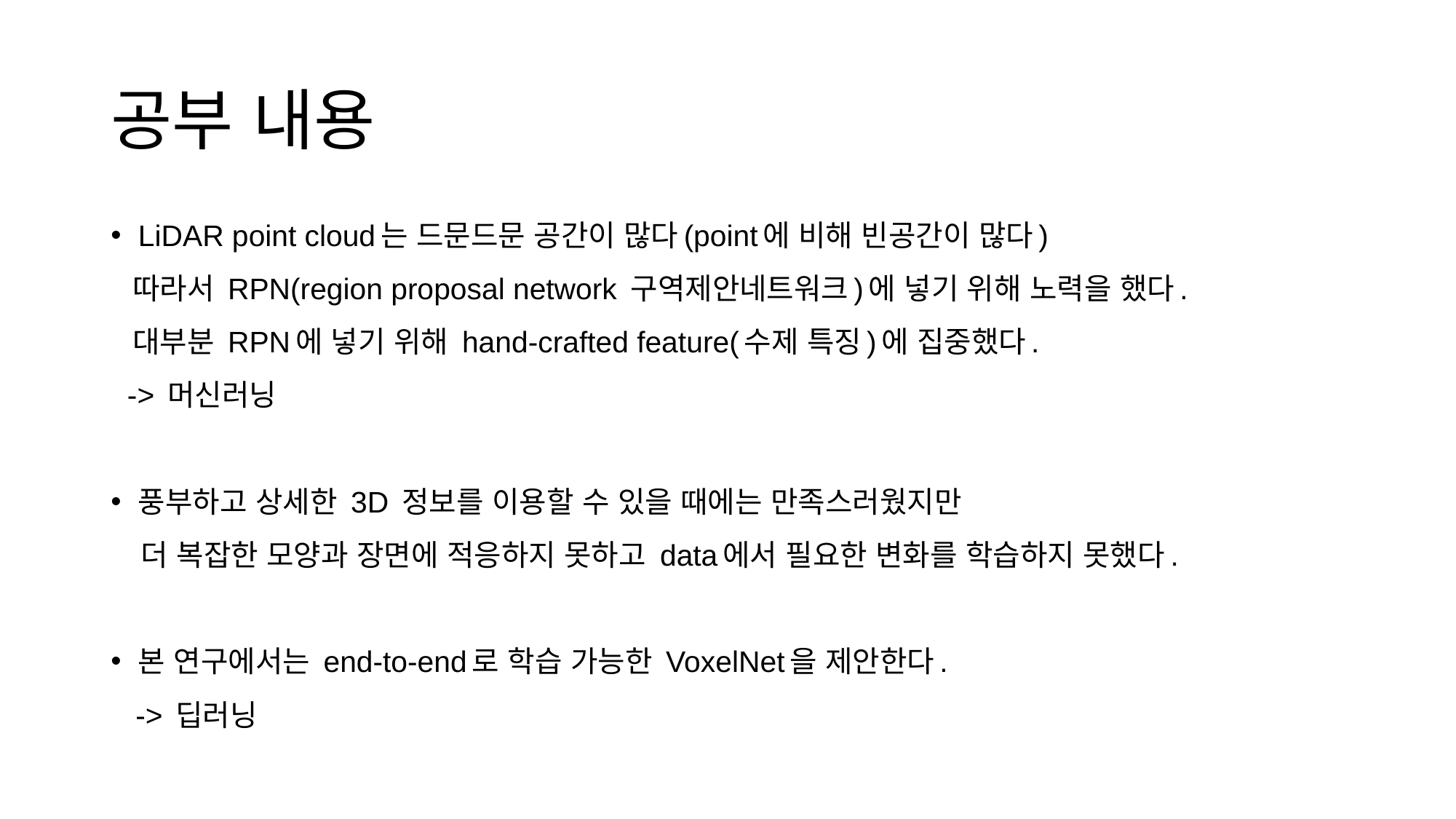

# 공부 내용

LiDAR point cloud는 드문드문 공간이 많다(point에 비해 빈공간이 많다)
  따라서 RPN(region proposal network 구역제안네트워크)에 넣기 위해 노력을 했다.
  대부분 RPN에 넣기 위해 hand-crafted feature(수제 특징)에 집중했다.
  -> 머신러닝

풍부하고 상세한 3D 정보를 이용할 수 있을 때에는 만족스러웠지만
   더 복잡한 모양과 장면에 적응하지 못하고 data에서 필요한 변화를 학습하지 못했다.

본 연구에서는 end-to-end로 학습 가능한 VoxelNet을 제안한다.
   -> 딥러닝